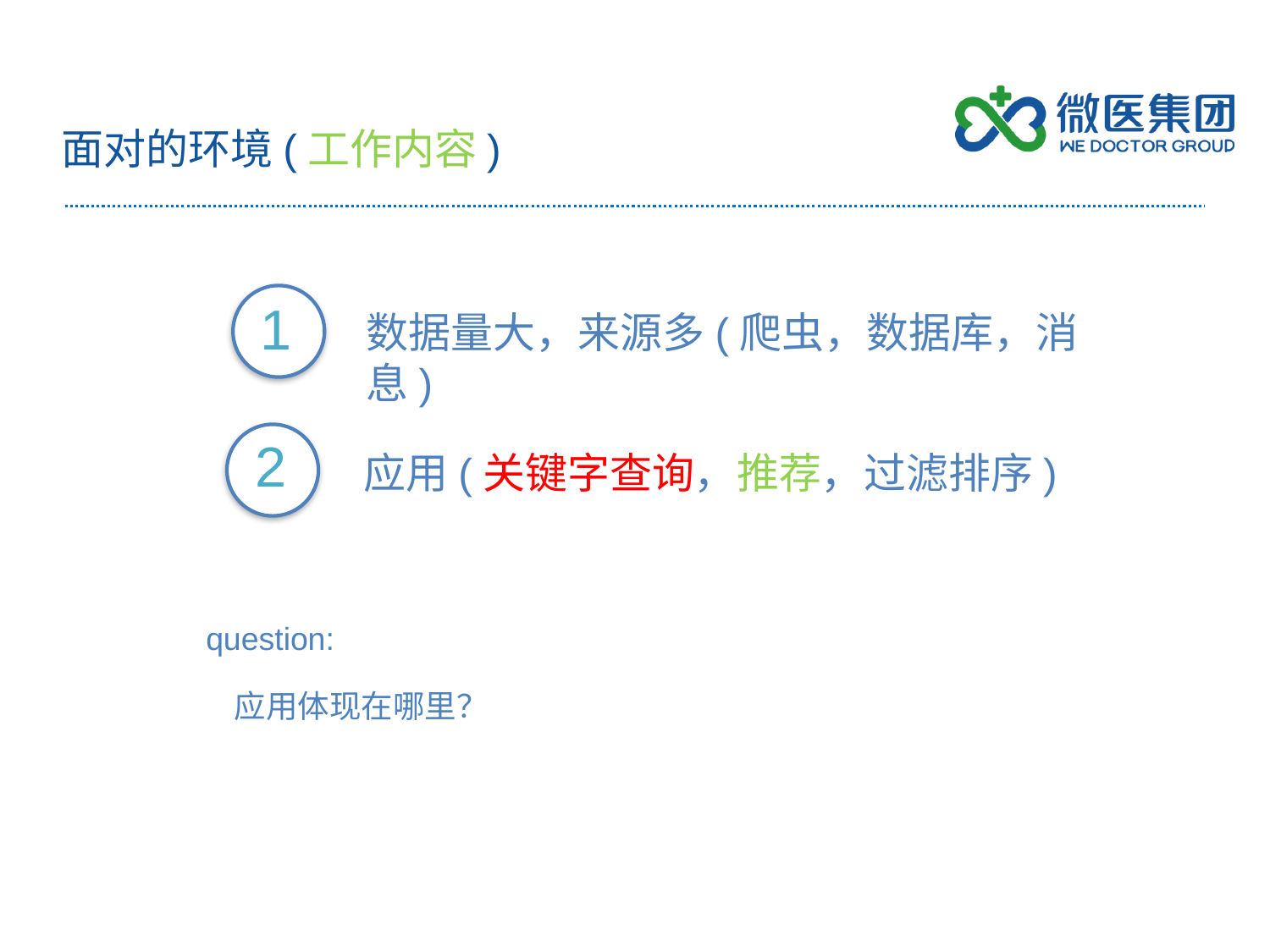

面对的环境(工作内容)

数据量大，来源多(爬虫，数据库，消息)
1
2

应用(关键字查询，推荐，过滤排序)
question:
应用体现在哪里？